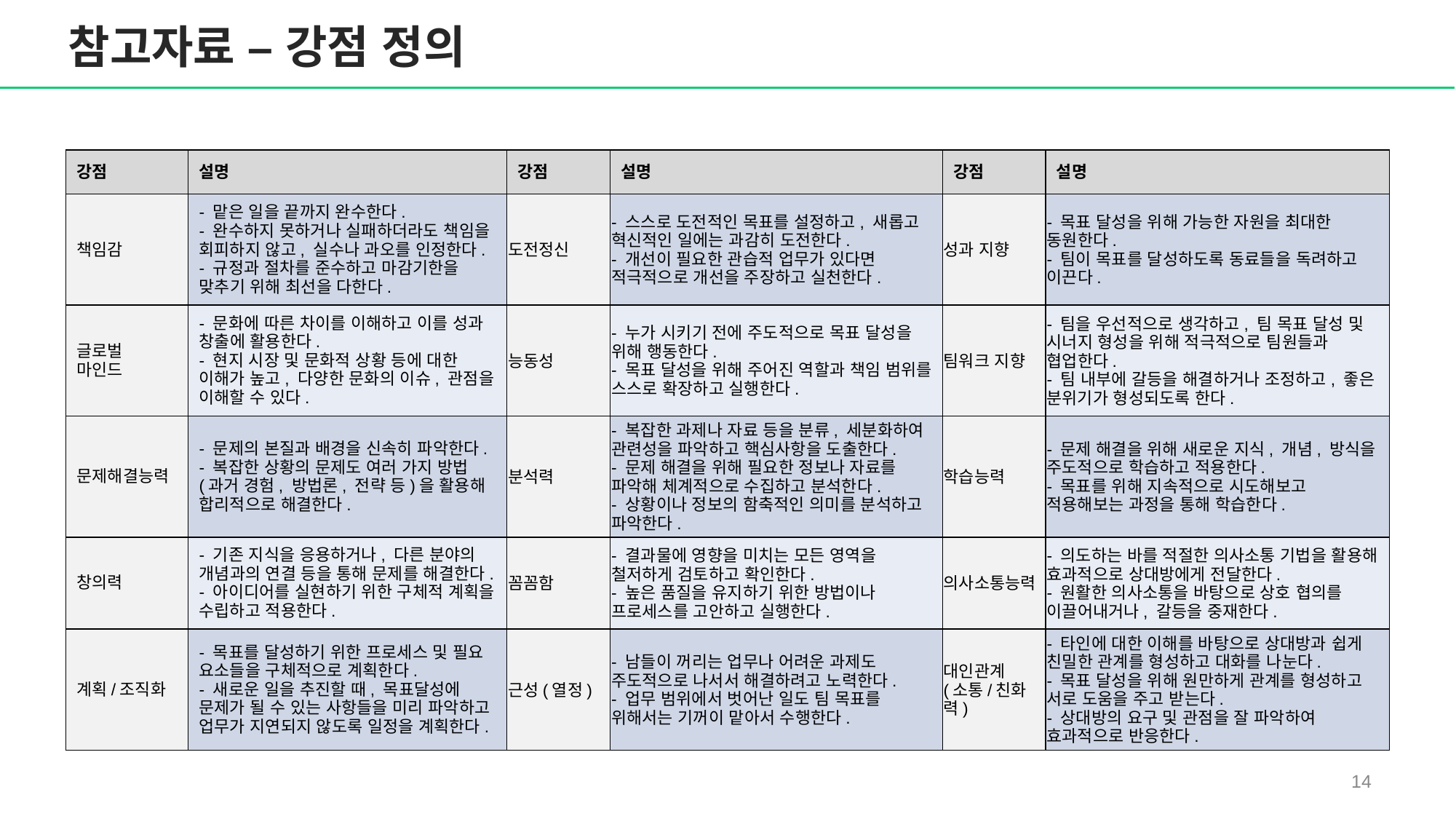

참고자료 – 강점 정의
| 강점 | 설명 | 강점 | 설명 | 강점 | 설명 |
| --- | --- | --- | --- | --- | --- |
| 책임감 | - 맡은 일을 끝까지 완수한다. - 완수하지 못하거나 실패하더라도 책임을 회피하지 않고, 실수나 과오를 인정한다. - 규정과 절차를 준수하고 마감기한을 맞추기 위해 최선을 다한다. | 도전정신 | - 스스로 도전적인 목표를 설정하고, 새롭고 혁신적인 일에는 과감히 도전한다. - 개선이 필요한 관습적 업무가 있다면 적극적으로 개선을 주장하고 실천한다. | 성과 지향 | - 목표 달성을 위해 가능한 자원을 최대한 동원한다. - 팀이 목표를 달성하도록 동료들을 독려하고 이끈다. |
| 글로벌 마인드 | - 문화에 따른 차이를 이해하고 이를 성과 창출에 활용한다. - 현지 시장 및 문화적 상황 등에 대한 이해가 높고, 다양한 문화의 이슈, 관점을 이해할 수 있다. | 능동성 | - 누가 시키기 전에 주도적으로 목표 달성을 위해 행동한다. - 목표 달성을 위해 주어진 역할과 책임 범위를 스스로 확장하고 실행한다. | 팀워크 지향 | - 팀을 우선적으로 생각하고, 팀 목표 달성 및 시너지 형성을 위해 적극적으로 팀원들과 협업한다. - 팀 내부에 갈등을 해결하거나 조정하고, 좋은 분위기가 형성되도록 한다. |
| 문제해결능력 | - 문제의 본질과 배경을 신속히 파악한다. - 복잡한 상황의 문제도 여러 가지 방법(과거 경험, 방법론, 전략 등)을 활용해 합리적으로 해결한다. | 분석력 | - 복잡한 과제나 자료 등을 분류, 세분화하여 관련성을 파악하고 핵심사항을 도출한다. - 문제 해결을 위해 필요한 정보나 자료를 파악해 체계적으로 수집하고 분석한다. - 상황이나 정보의 함축적인 의미를 분석하고 파악한다. | 학습능력 | - 문제 해결을 위해 새로운 지식, 개념, 방식을 주도적으로 학습하고 적용한다. - 목표를 위해 지속적으로 시도해보고 적용해보는 과정을 통해 학습한다. |
| 창의력 | - 기존 지식을 응용하거나, 다른 분야의 개념과의 연결 등을 통해 문제를 해결한다. - 아이디어를 실현하기 위한 구체적 계획을 수립하고 적용한다. | 꼼꼼함 | - 결과물에 영향을 미치는 모든 영역을 철저하게 검토하고 확인한다. - 높은 품질을 유지하기 위한 방법이나 프로세스를 고안하고 실행한다. | 의사소통능력 | - 의도하는 바를 적절한 의사소통 기법을 활용해 효과적으로 상대방에게 전달한다. - 원활한 의사소통을 바탕으로 상호 협의를 이끌어내거나, 갈등을 중재한다. |
| 계획/조직화 | - 목표를 달성하기 위한 프로세스 및 필요 요소들을 구체적으로 계획한다. - 새로운 일을 추진할 때, 목표달성에 문제가 될 수 있는 사항들을 미리 파악하고 업무가 지연되지 않도록 일정을 계획한다. | 근성(열정) | - 남들이 꺼리는 업무나 어려운 과제도 주도적으로 나서서 해결하려고 노력한다. - 업무 범위에서 벗어난 일도 팀 목표를 위해서는 기꺼이 맡아서 수행한다. | 대인관계 (소통/친화력) | - 타인에 대한 이해를 바탕으로 상대방과 쉽게 친밀한 관계를 형성하고 대화를 나눈다. - 목표 달성을 위해 원만하게 관계를 형성하고 서로 도움을 주고 받는다. - 상대방의 요구 및 관점을 잘 파악하여 효과적으로 반응한다. |
14